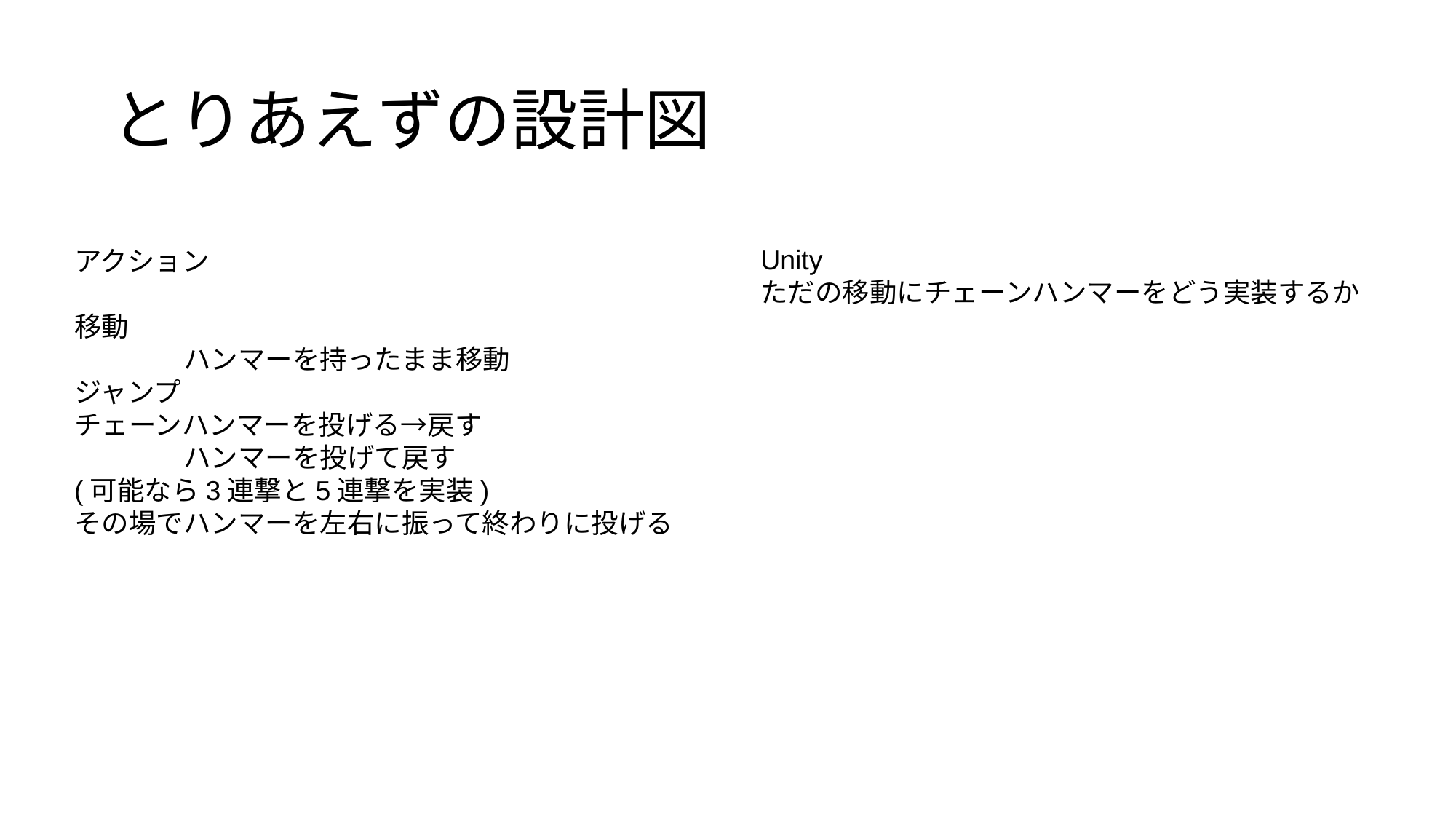

# とりあえずの設計図
Unity
ただの移動にチェーンハンマーをどう実装するか
アクション

移動
	ハンマーを持ったまま移動
ジャンプ
チェーンハンマーを投げる→戻す
	ハンマーを投げて戻す
(可能なら3連撃と5連撃を実装)
その場でハンマーを左右に振って終わりに投げる